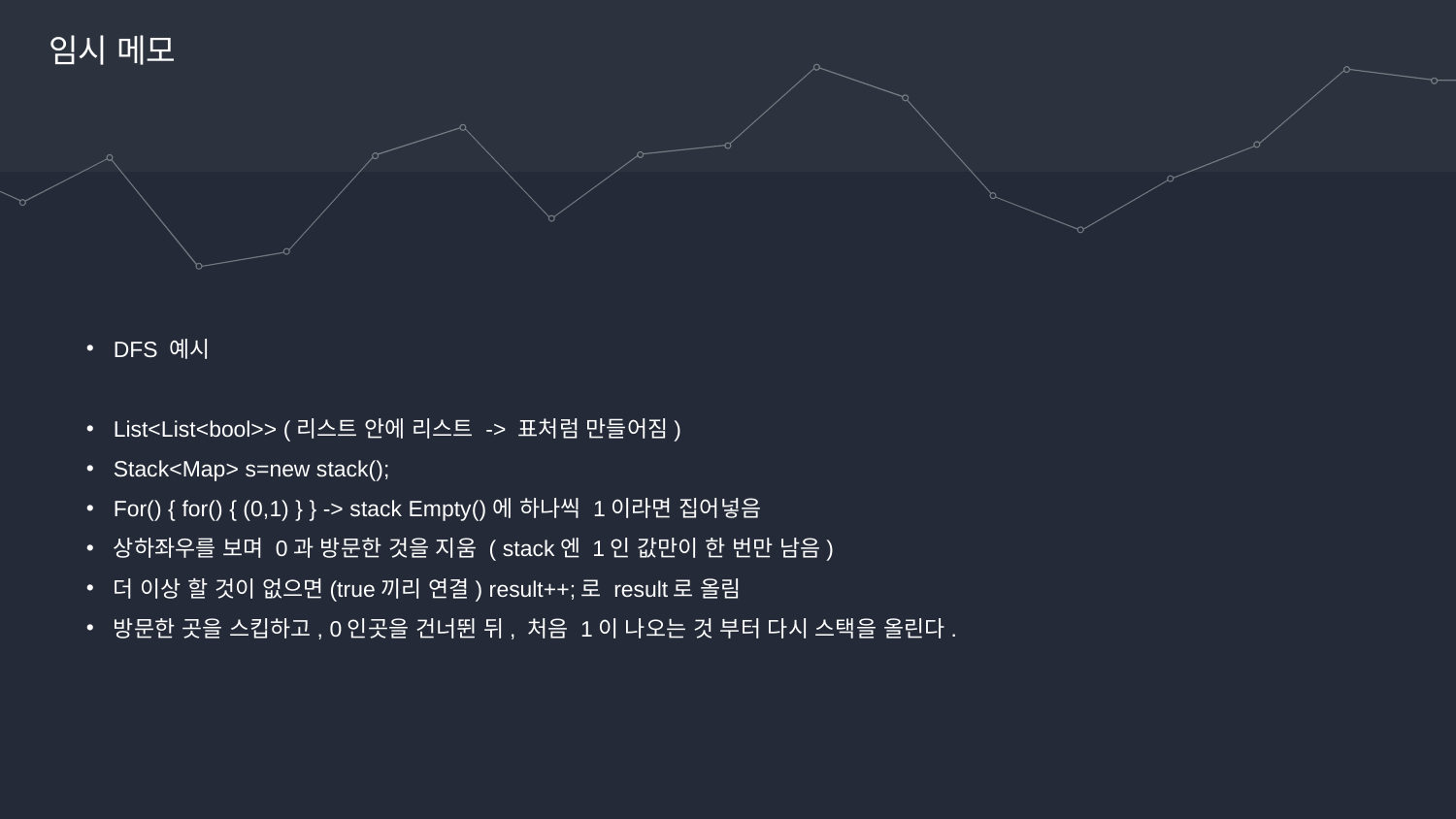

임시 메모
DFS 예시

List<List<bool>> (리스트 안에 리스트 -> 표처럼 만들어짐)
Stack<Map> s=new stack();
For() { for() { (0,1) } } -> stack Empty()에 하나씩 1이라면 집어넣음
상하좌우를 보며 0과 방문한 것을 지움 ( stack엔 1인 값만이 한 번만 남음)
더 이상 할 것이 없으면(true끼리 연결) result++;로 result로 올림
방문한 곳을 스킵하고, 0인곳을 건너뛴 뒤, 처음 1이 나오는 것 부터 다시 스택을 올린다.